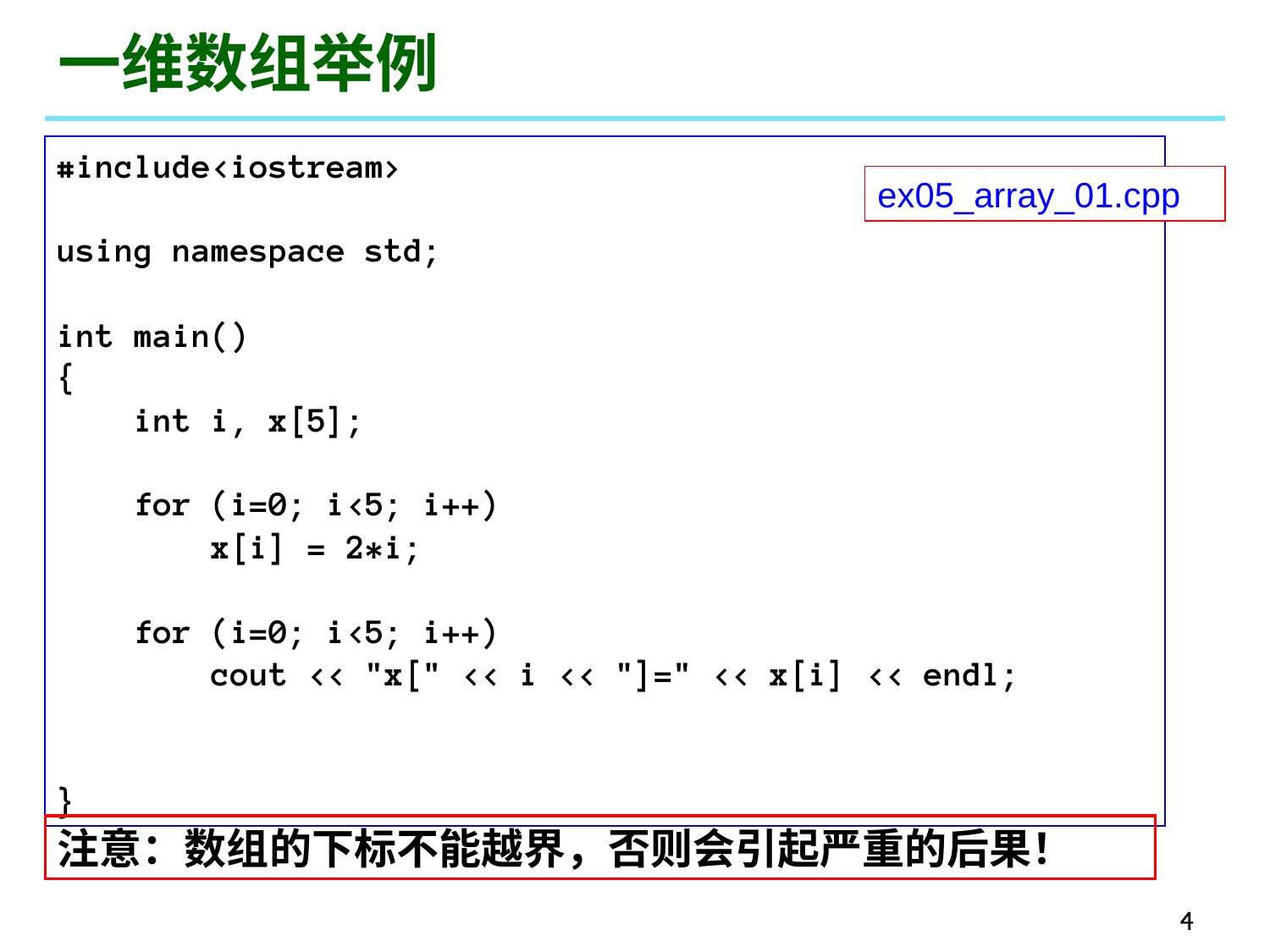

# 一维数组举例
#include<iostream>

using namespace std;

int main()
{
    int i, x[5];

    for (i=0; i<5; i++)
        x[i] = 2*i;

    for (i=0; i<5; i++)
        cout << "x[" << i << "]=" << x[i] << endl;

}
ex05_array_01.cpp
注意：数组的下标不能越界，否则会引起严重的后果！
4